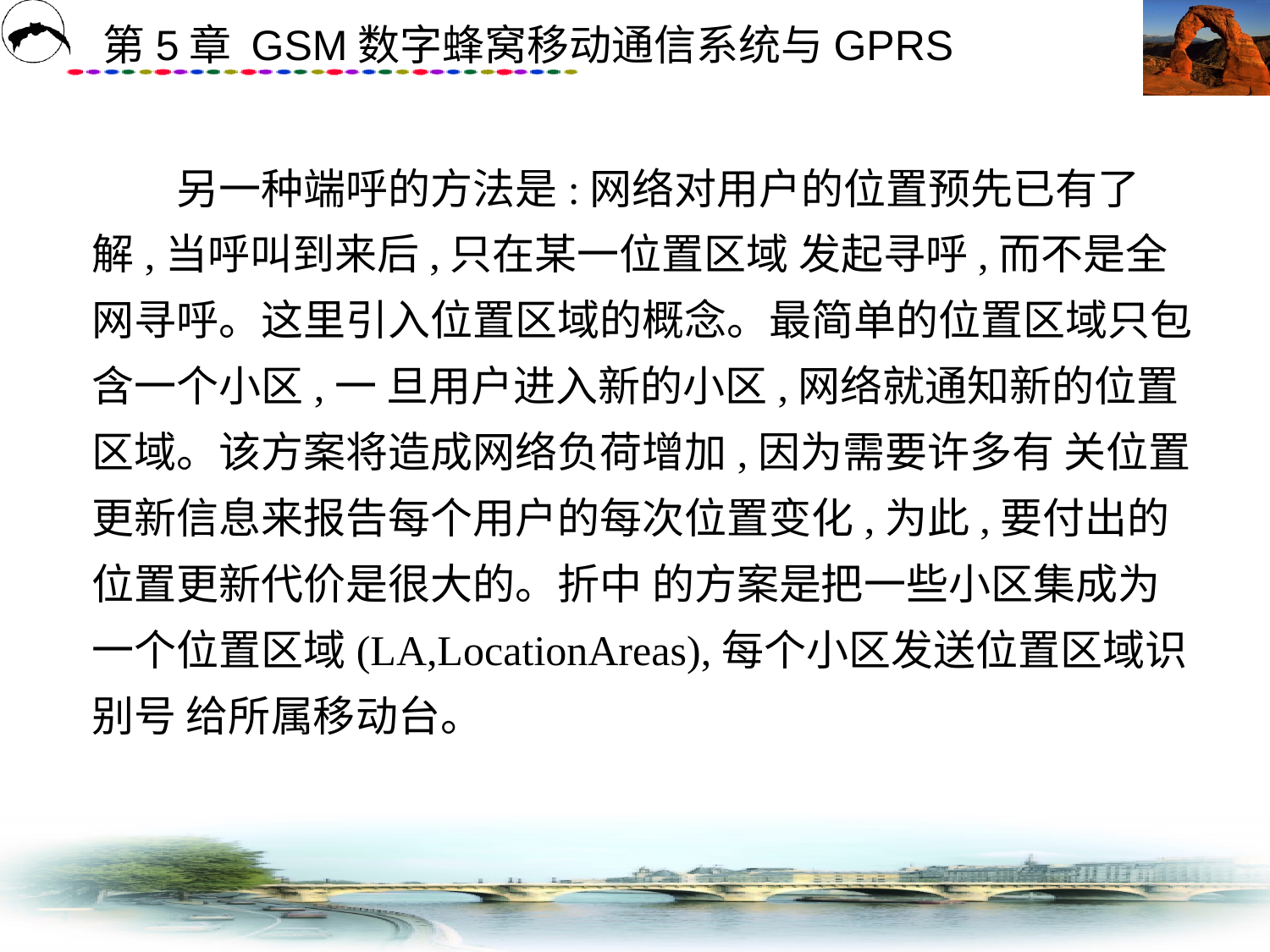

# 另一种端呼的方法是:网络对用户的位置预先已有了解,当呼叫到来后,只在某一位置区域 发起寻呼,而不是全网寻呼。这里引入位置区域的概念。最简单的位置区域只包含一个小区,一 旦用户进入新的小区,网络就通知新的位置区域。该方案将造成网络负荷增加,因为需要许多有 关位置更新信息来报告每个用户的每次位置变化,为此,要付出的位置更新代价是很大的。折中 的方案是把一些小区集成为一个位置区域(LA,LocationAreas),每个小区发送位置区域识别号 给所属移动台。